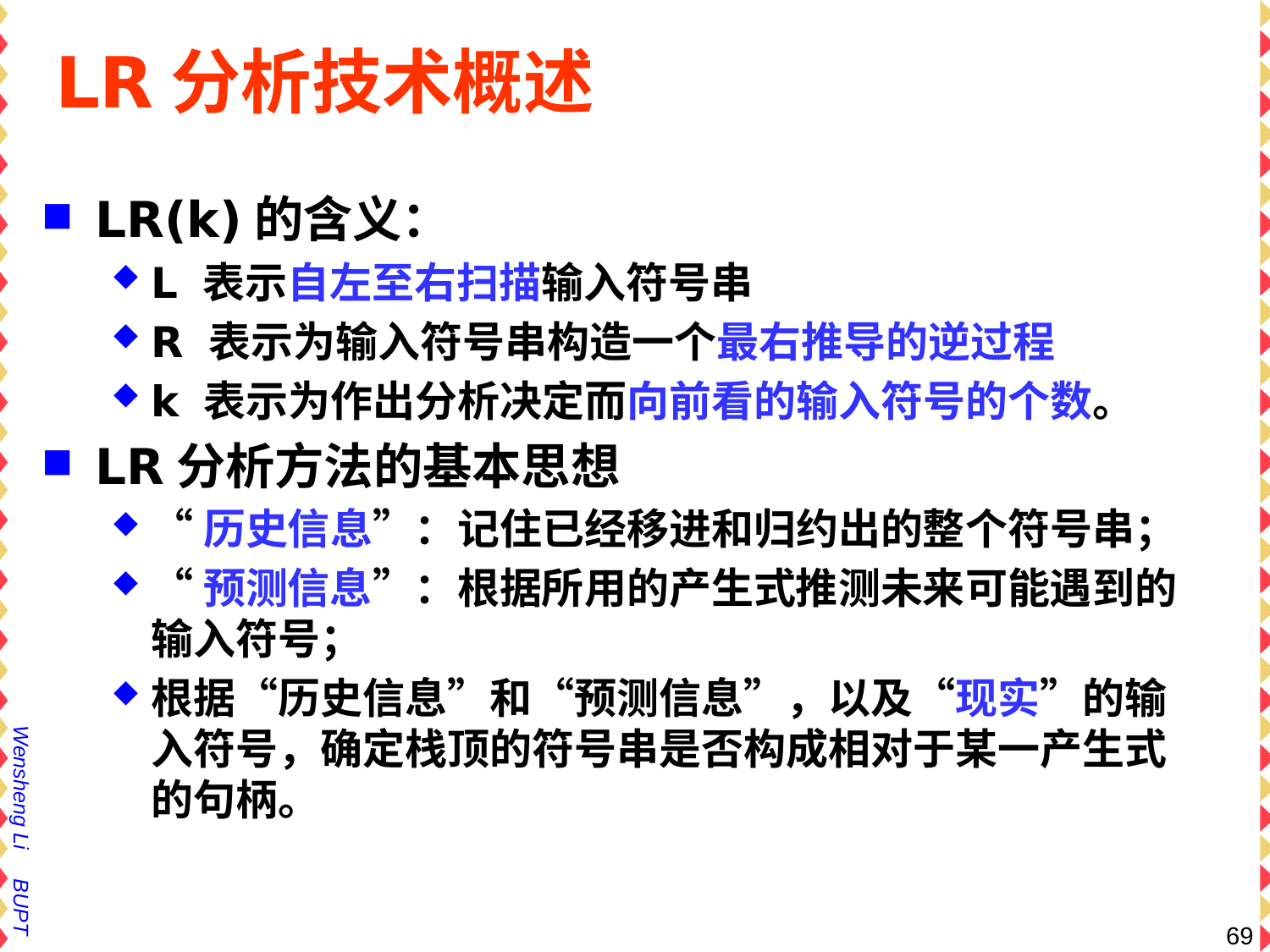

# LR分析技术概述
LR(k)的含义：
L 表示自左至右扫描输入符号串
R 表示为输入符号串构造一个最右推导的逆过程
k 表示为作出分析决定而向前看的输入符号的个数。
LR分析方法的基本思想
“历史信息”：记住已经移进和归约出的整个符号串；
“预测信息”：根据所用的产生式推测未来可能遇到的输入符号；
根据“历史信息”和“预测信息”，以及“现实”的输入符号，确定栈顶的符号串是否构成相对于某一产生式的句柄。
69